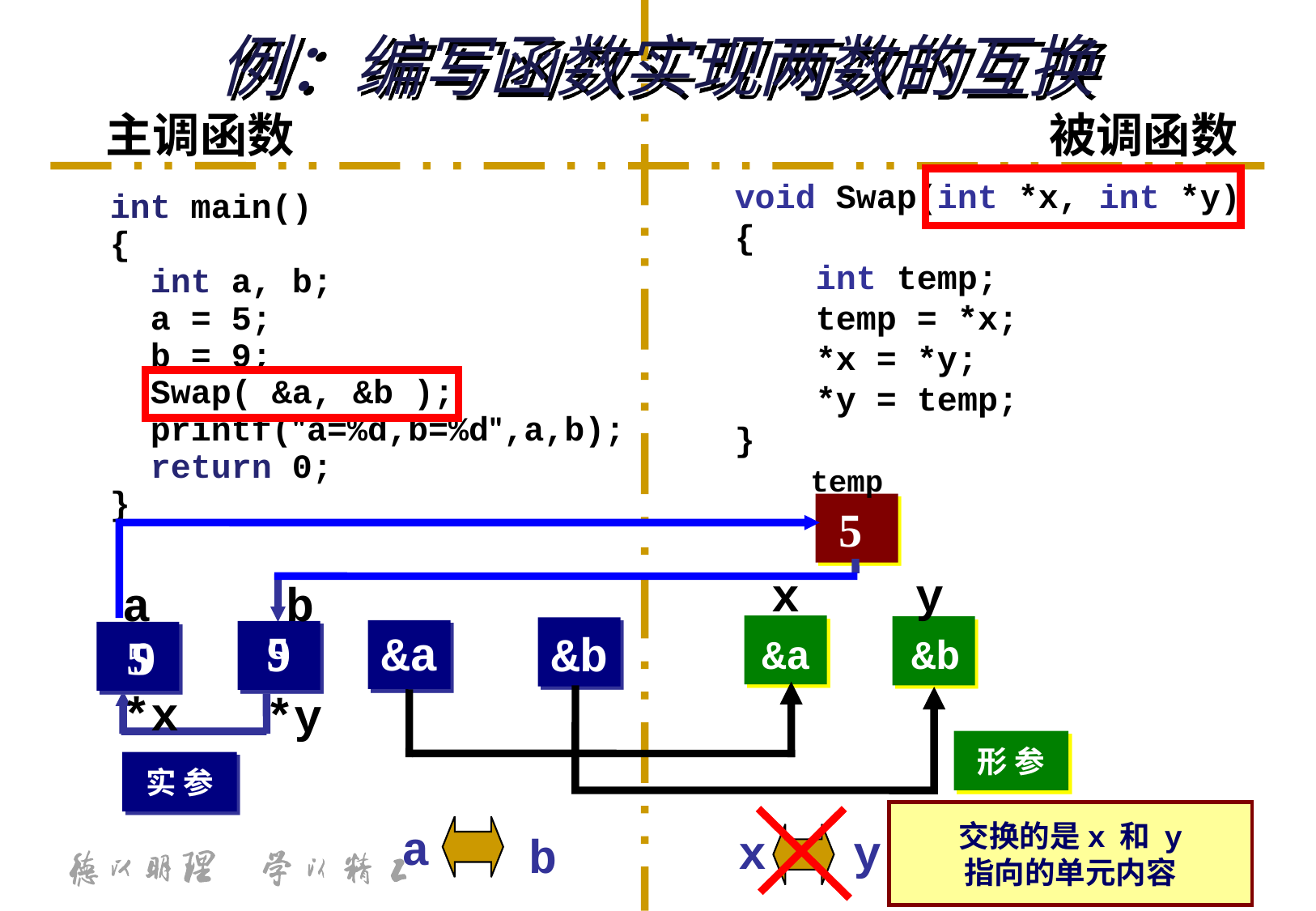

例：编写函数实现两数的互换
主调函数
被调函数

void Swap(int *x, int *y)
{
    int temp;
    temp = *x;
    *x = *y;
    *y = temp;
}
int main()
{
  int a, b;
  a = 5;
  b = 9;
  Swap( &a, &b );
  printf("a=%d,b=%d",a,b);
  return 0;
}

temp
5

x
y

a
b

5

9
&a
&b

9
5
&a
&b

*x
*y

形 参
实 参
交换的是x 和 y
指向的单元内容

a

b
x
y